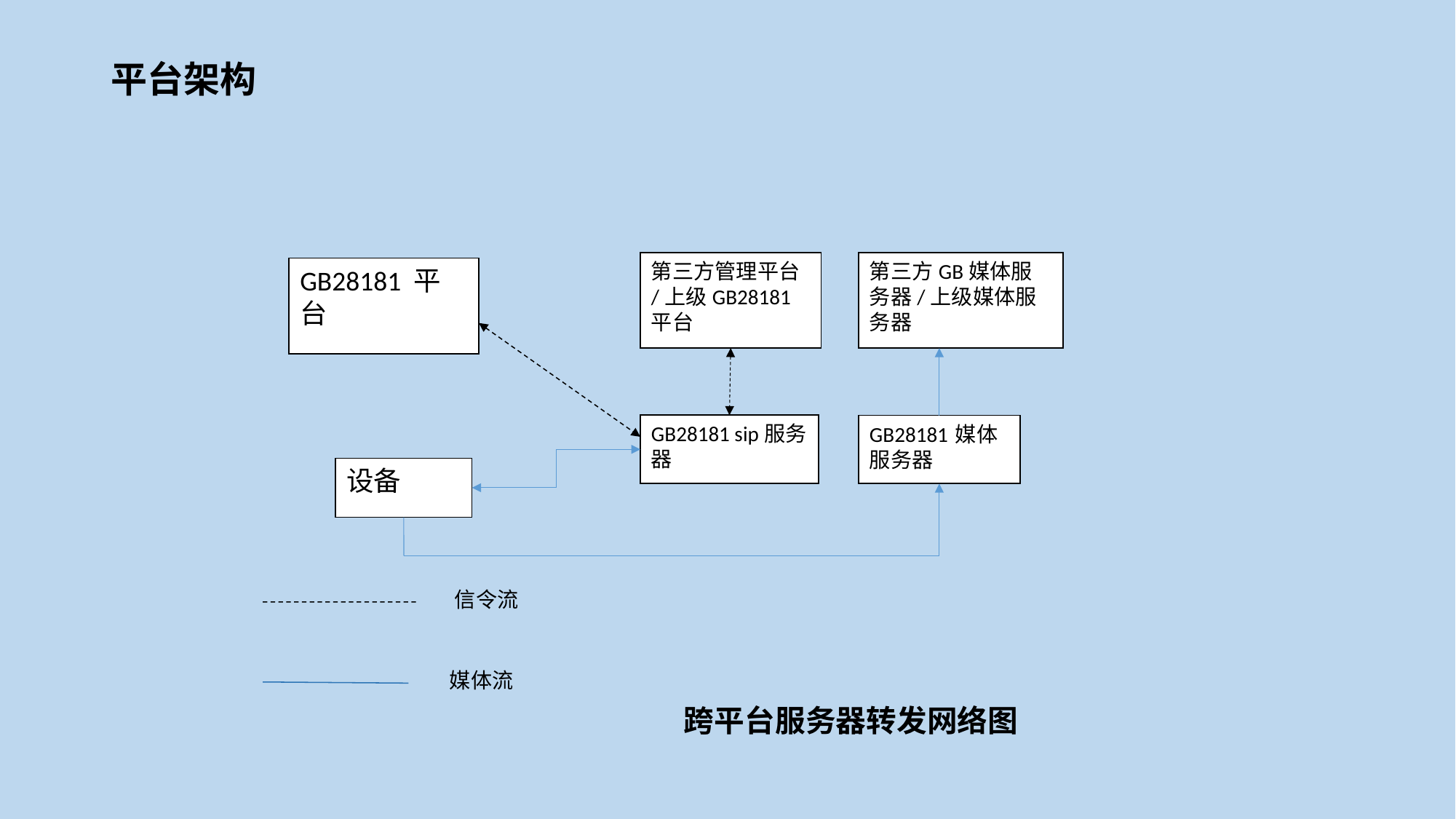

# 平台架构

第三方管理平台/上级GB28181平台
第三方GB媒体服务器/上级媒体服务器
GB28181 平台

GB28181 sip服务器
GB28181 媒体服务器
设备

信令流

媒体流

跨平台服务器转发网络图